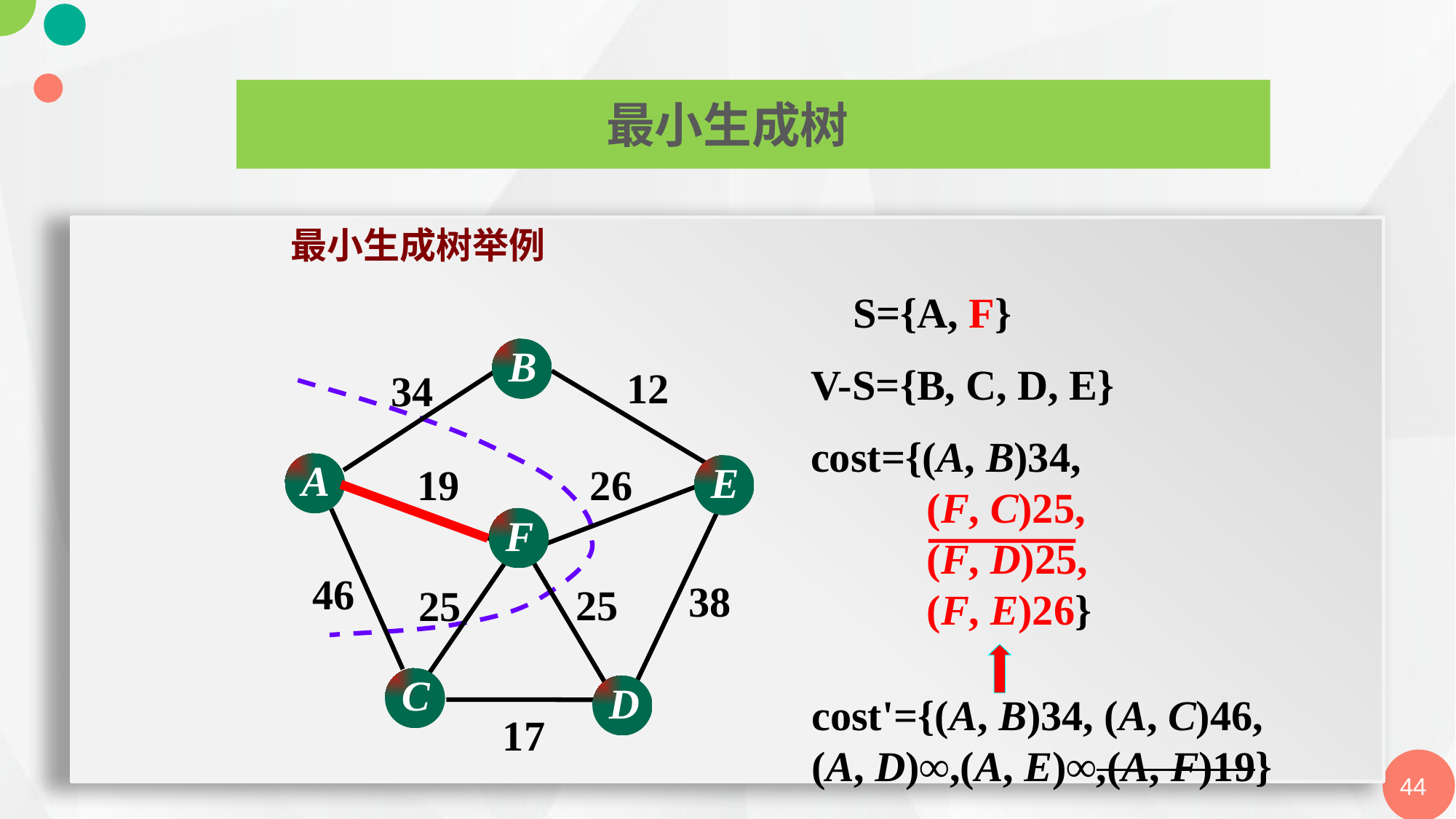

最小生成树
最小生成树举例
    S={A, F}
V-S={B, C, D, E}
cost={(A, B)34,
           (F, C)25,
           (F, D)25,
           (F, E)26}
B

12
34

A

E

19
26

F

46
38
25
25

C

D

cost'={(A, B)34, (A, C)46,
(A, D)∞,(A, E)∞,(A, F)19}

17